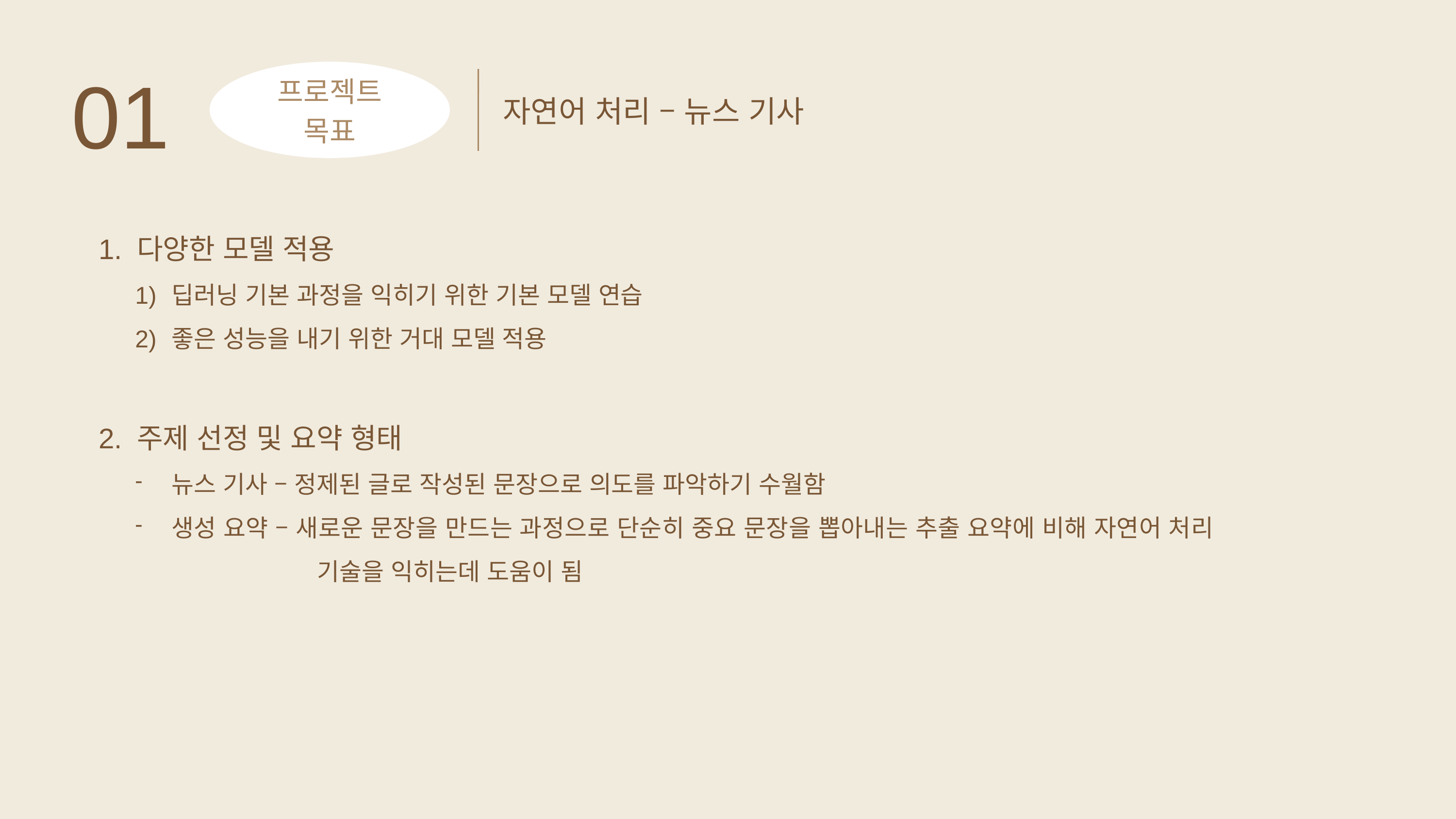

01

프로젝트 목표

자연어 처리 – 뉴스 기사
1. 다양한 모델 적용
딥러닝 기본 과정을 익히기 위한 기본 모델 연습
좋은 성능을 내기 위한 거대 모델 적용

2. 주제 선정 및 요약 형태
뉴스 기사 – 정제된 글로 작성된 문장으로 의도를 파악하기 수월함
생성 요약 – 새로운 문장을 만드는 과정으로 단순히 중요 문장을 뽑아내는 추출 요약에 비해 자연어 처리 			기술을 익히는데 도움이 됨